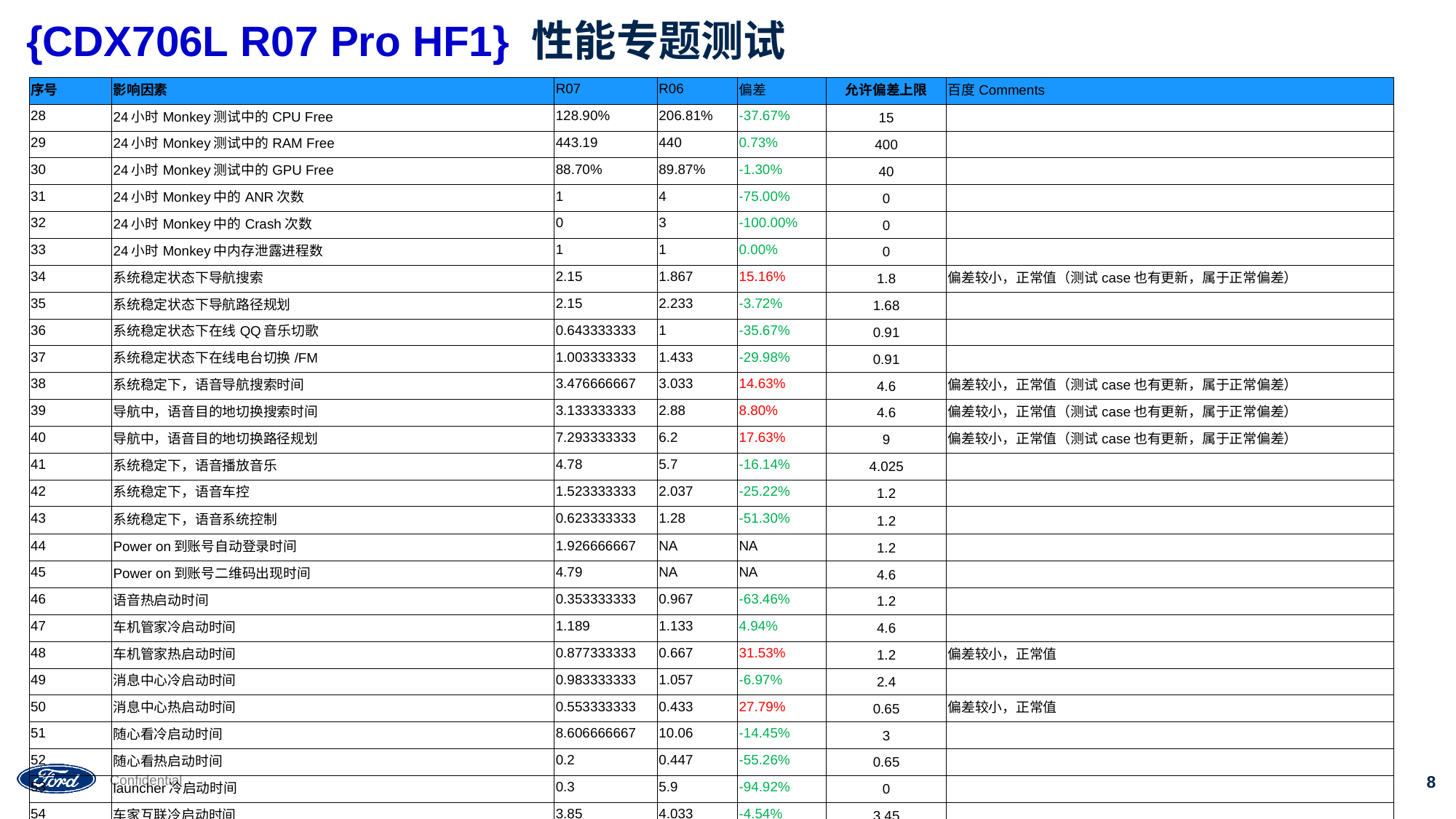

# {CDX706L R07 Pro HF1} 性能专题测试
| 序号 | 影响因素 | R07 | R06 | 偏差 | 允许偏差上限 | 百度Comments |
| --- | --- | --- | --- | --- | --- | --- |
| 28 | 24小时Monkey测试中的CPU Free | 128.90% | 206.81% | -37.67% | 15 |  |
| 29 | 24小时Monkey测试中的RAM Free | 443.19 | 440 | 0.73% | 400 |  |
| 30 | 24小时Monkey测试中的GPU Free | 88.70% | 89.87% | -1.30% | 40 |  |
| 31 | 24小时Monkey中的ANR次数 | 1 | 4 | -75.00% | 0 |  |
| 32 | 24小时Monkey中的Crash次数 | 0 | 3 | -100.00% | 0 |  |
| 33 | 24小时Monkey中内存泄露进程数 | 1 | 1 | 0.00% | 0 |  |
| 34 | 系统稳定状态下导航搜索 | 2.15 | 1.867 | 15.16% | 1.8 | 偏差较小，正常值（测试case也有更新，属于正常偏差） |
| 35 | 系统稳定状态下导航路径规划 | 2.15 | 2.233 | -3.72% | 1.68 |  |
| 36 | 系统稳定状态下在线QQ音乐切歌 | 0.643333333 | 1 | -35.67% | 0.91 |  |
| 37 | 系统稳定状态下在线电台切换/FM | 1.003333333 | 1.433 | -29.98% | 0.91 |  |
| 38 | 系统稳定下，语音导航搜索时间 | 3.476666667 | 3.033 | 14.63% | 4.6 | 偏差较小，正常值（测试case也有更新，属于正常偏差） |
| 39 | 导航中，语音目的地切换搜索时间 | 3.133333333 | 2.88 | 8.80% | 4.6 | 偏差较小，正常值（测试case也有更新，属于正常偏差） |
| 40 | 导航中，语音目的地切换路径规划 | 7.293333333 | 6.2 | 17.63% | 9 | 偏差较小，正常值（测试case也有更新，属于正常偏差） |
| 41 | 系统稳定下，语音播放音乐 | 4.78 | 5.7 | -16.14% | 4.025 |  |
| 42 | 系统稳定下，语音车控 | 1.523333333 | 2.037 | -25.22% | 1.2 |  |
| 43 | 系统稳定下，语音系统控制 | 0.623333333 | 1.28 | -51.30% | 1.2 |  |
| 44 | Power on到账号自动登录时间 | 1.926666667 | NA | NA | 1.2 |  |
| 45 | Power on到账号二维码出现时间 | 4.79 | NA | NA | 4.6 |  |
| 46 | 语音热启动时间 | 0.353333333 | 0.967 | -63.46% | 1.2 |  |
| 47 | 车机管家冷启动时间 | 1.189 | 1.133 | 4.94% | 4.6 |  |
| 48 | 车机管家热启动时间 | 0.877333333 | 0.667 | 31.53% | 1.2 | 偏差较小，正常值 |
| 49 | 消息中心冷启动时间 | 0.983333333 | 1.057 | -6.97% | 2.4 |  |
| 50 | 消息中心热启动时间 | 0.553333333 | 0.433 | 27.79% | 0.65 | 偏差较小，正常值 |
| 51 | 随心看冷启动时间 | 8.606666667 | 10.06 | -14.45% | 3 |  |
| 52 | 随心看热启动时间 | 0.2 | 0.447 | -55.26% | 0.65 |  |
| 53 | launcher冷启动时间 | 0.3 | 5.9 | -94.92% | 0 |  |
| 54 | 车家互联冷启动时间 | 3.85 | 4.033 | -4.54% | 3.45 |  |
| 55 | 车家互联热启动时间 | 4.163333333 | 3.933 | 5.86% | 1.2 |  |